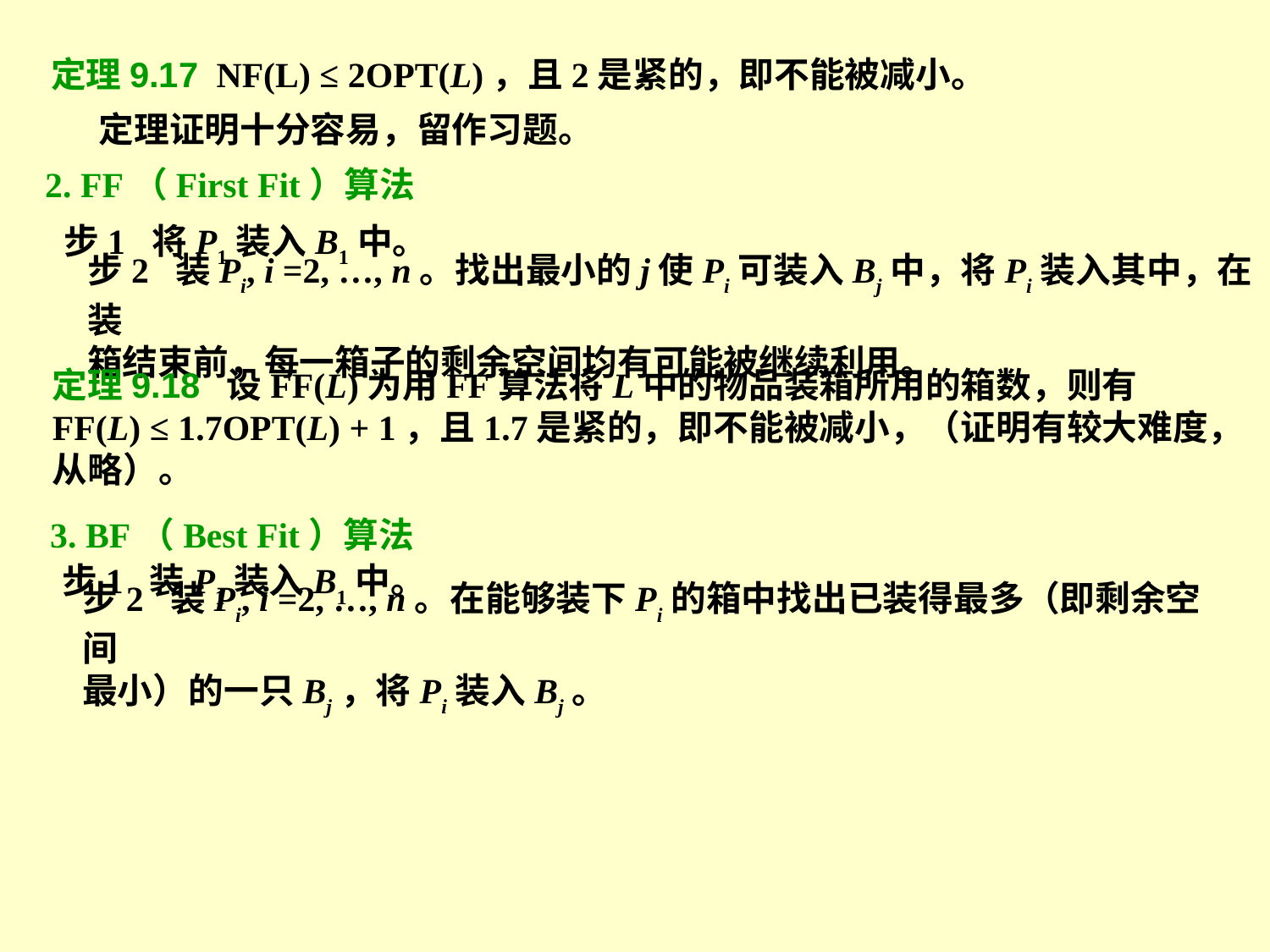

定理9.17  NF(L) ≤ 2OPT(L)，且2是紧的，即不能被减小。
定理证明十分容易，留作习题。
2. FF（First Fit）算法
步1  将P1装入B1中。
步2  装Pi, i =2, …, n。找出最小的j使Pi可装入Bj中，将Pi装入其中，在装
箱结束前，每一箱子的剩余空间均有可能被继续利用。
定理9.18  设FF(L)为用FF算法将L中的物品装箱所用的箱数，则有
FF(L) ≤ 1.7OPT(L) + 1，且1.7是紧的，即不能被减小，（证明有较大难度，
从略）。
3. BF（Best Fit）算法
步1  装P1装入B1中。
步2  装Pi, i =2, …, n。在能够装下Pi的箱中找出已装得最多（即剩余空间
最小）的一只Bj，将Pi装入Bj。